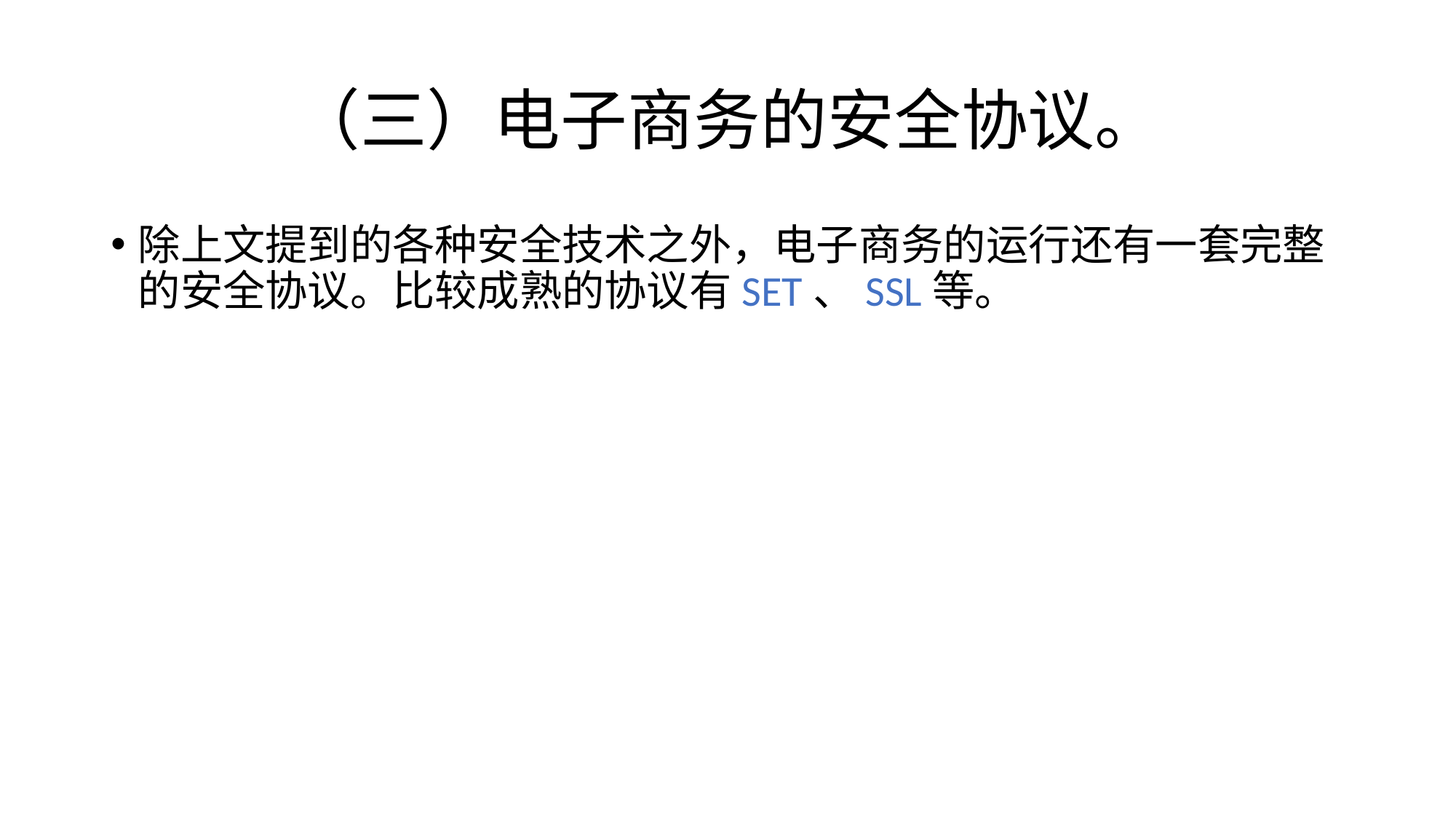

# （三）电子商务的安全协议。
除上文提到的各种安全技术之外，电子商务的运行还有一套完整的安全协议。比较成熟的协议有SET、SSL等。